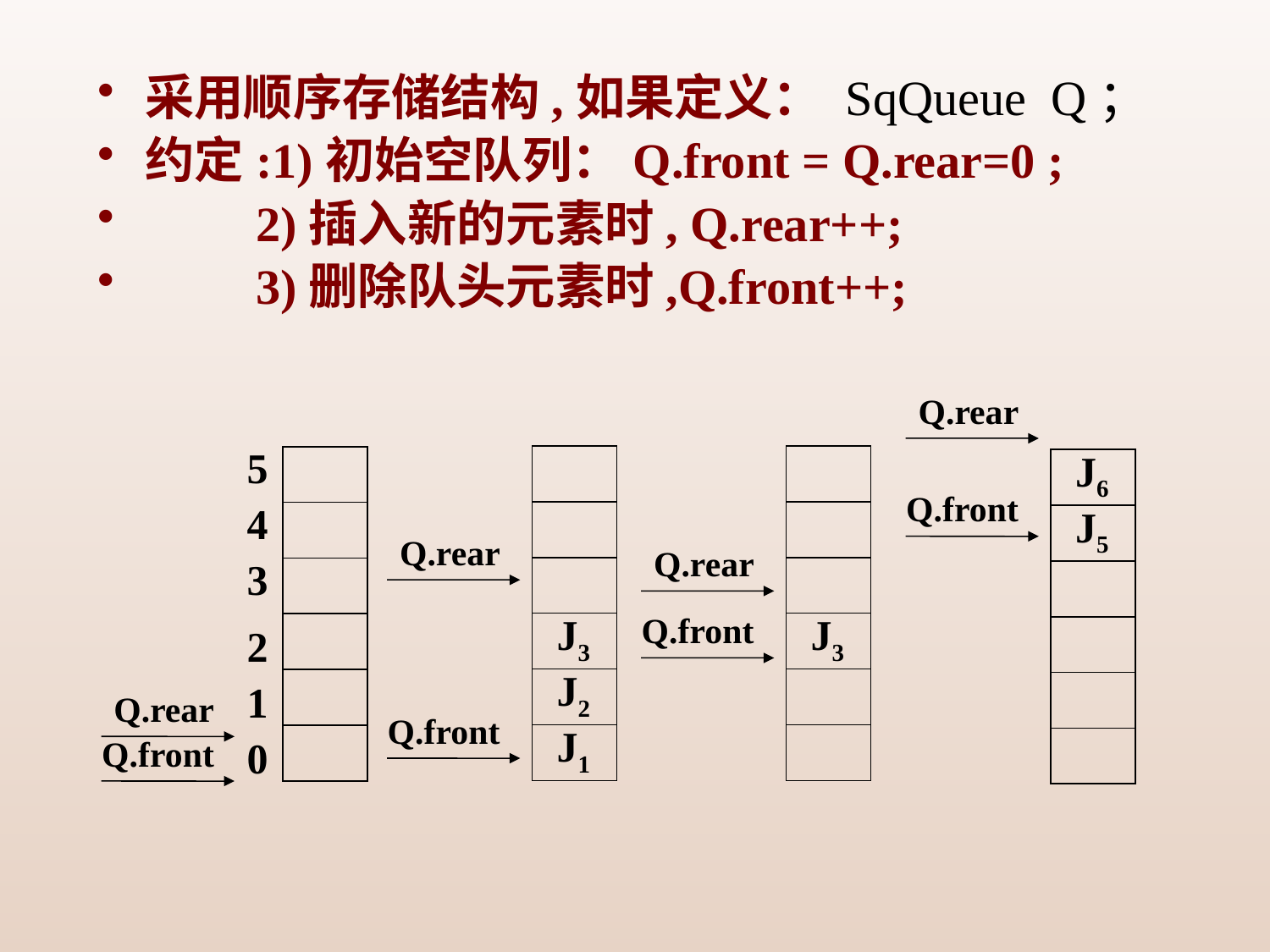

采用顺序存储结构,如果定义： SqQueue  Q；
约定:1)初始空队列：Q.front = Q.rear=0 ;
         2)插入新的元素时, Q.rear++;
         3)删除队头元素时,Q.front++;
Q.rear

J6

Q.front

J5
5

4
3
2
1
Q.rear
Q.front
0

Q.rear

J3
J2
Q.front

J1

Q.rear

Q.front

J3